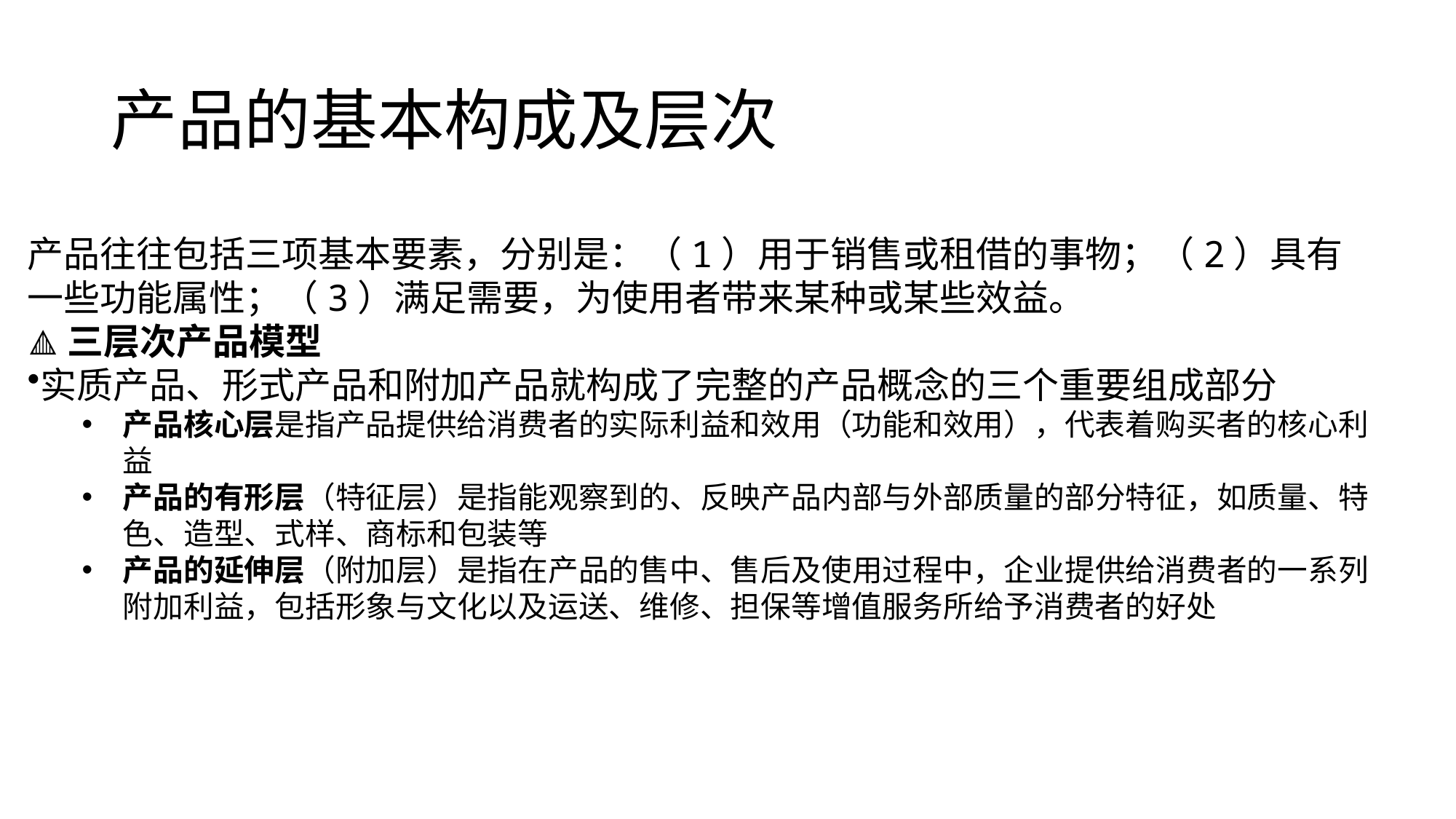

# 产品的基本构成及层次
产品往往包括三项基本要素，分别是：（1）用于销售或租借的事物；（2）具有一些功能属性；（3）满足需要，为使用者带来某种或某些效益。
🔺三层次产品模型
实质产品、形式产品和附加产品就构成了完整的产品概念的三个重要组成部分
产品核心层是指产品提供给消费者的实际利益和效用（功能和效用），代表着购买者的核心利益
产品的有形层（特征层）是指能观察到的、反映产品内部与外部质量的部分特征，如质量、特色、造型、式样、商标和包装等
产品的延伸层（附加层）是指在产品的售中、售后及使用过程中，企业提供给消费者的一系列附加利益，包括形象与文化以及运送、维修、担保等增值服务所给予消费者的好处